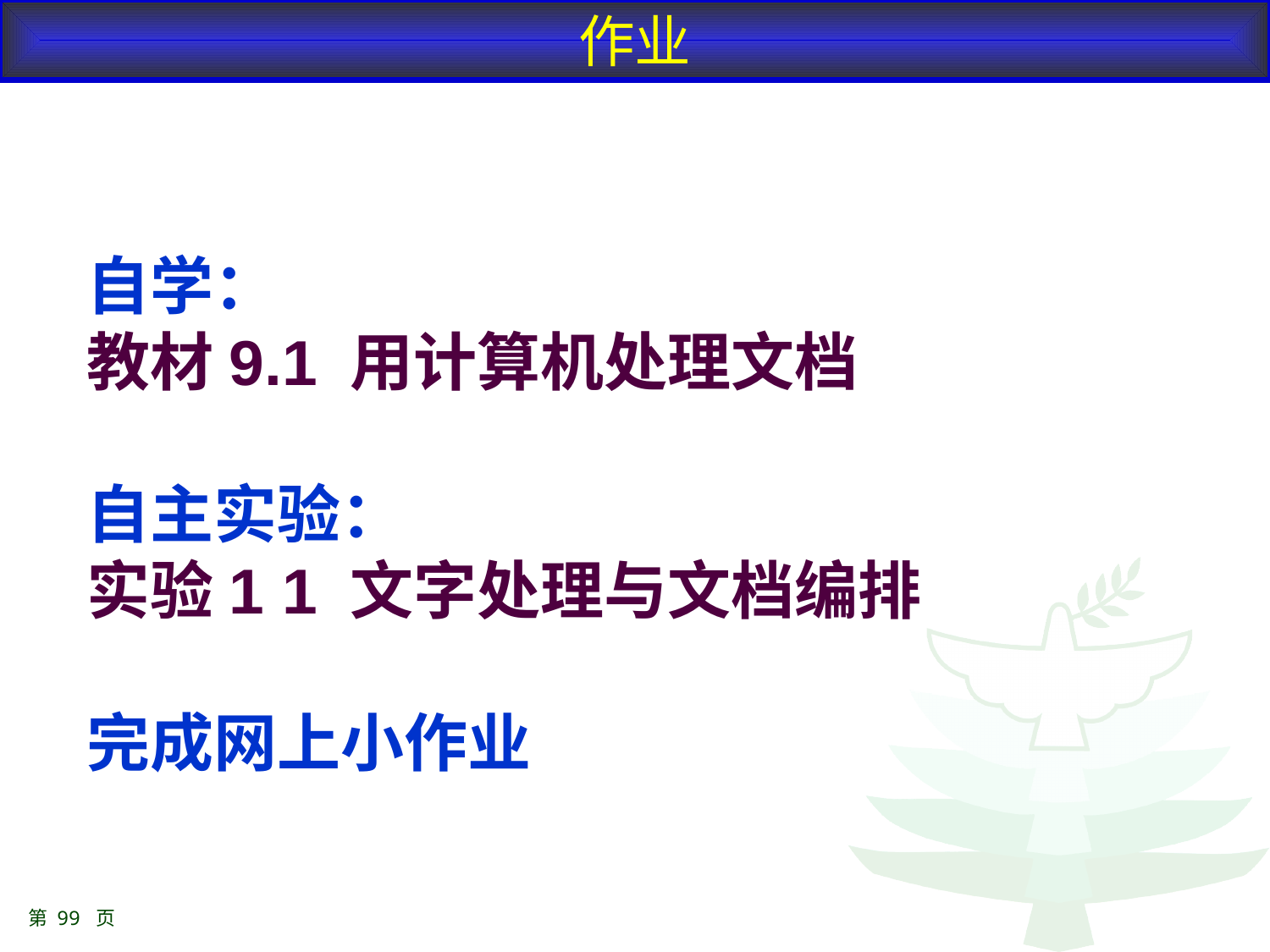

作业
自学：
教材9.1 用计算机处理文档

自主实验：
实验1 1 文字处理与文档编排

完成网上小作业